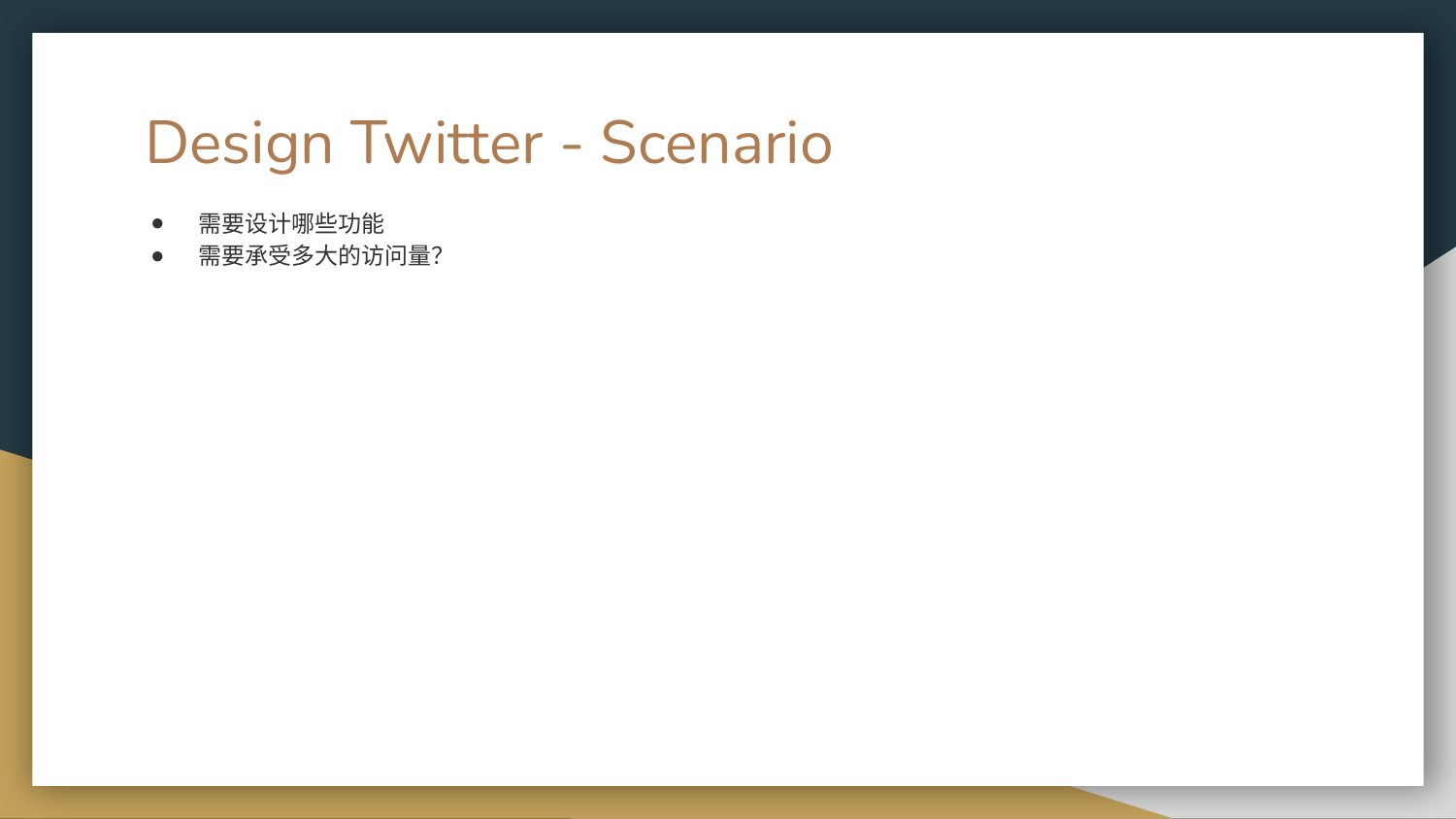

# Design Twitter - Scenario
需要设计哪些功能
需要承受多大的访问量？